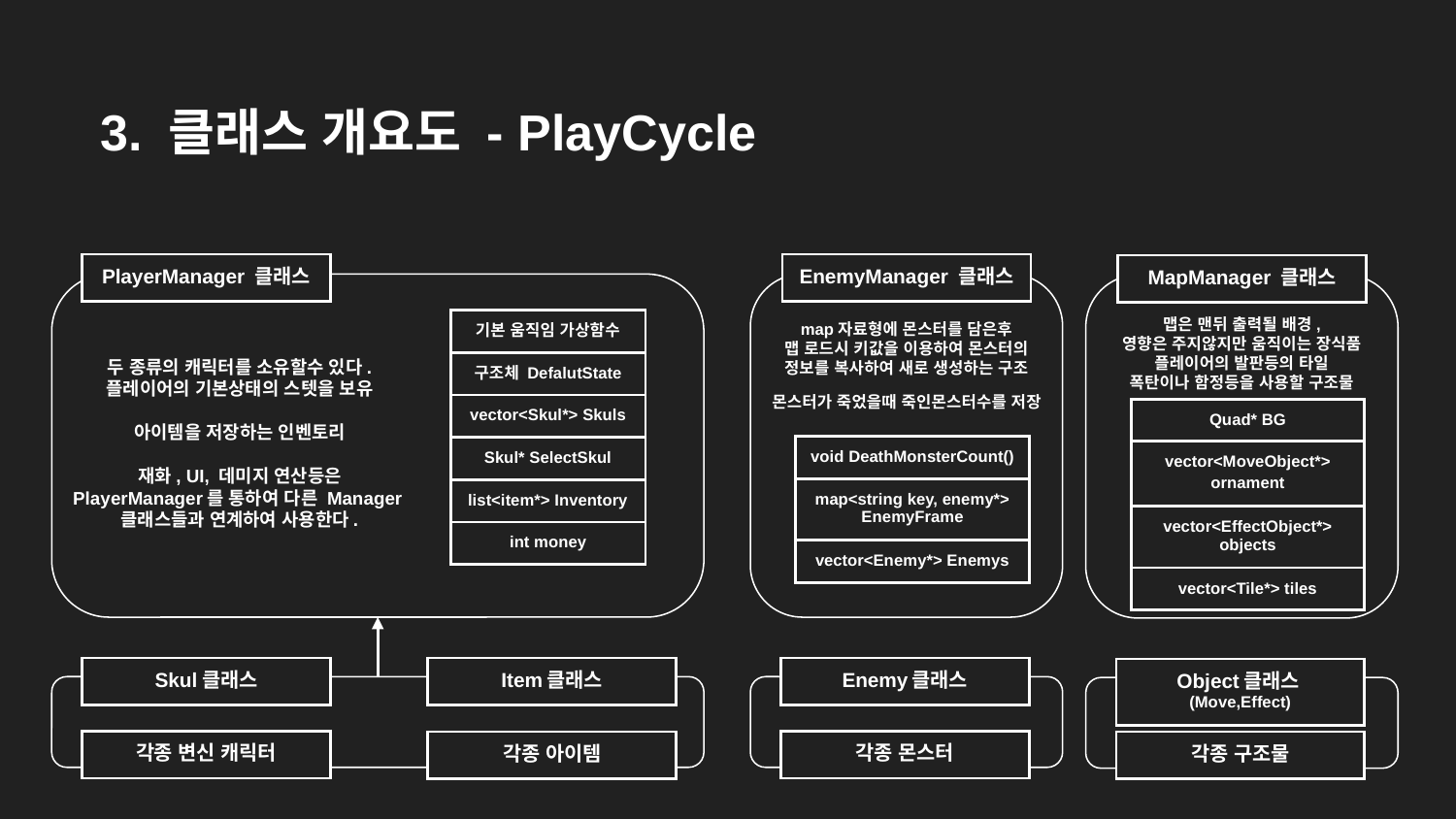

3. 클래스 개요도 - PlayCycle
| PlayerManager 클래스 |
| --- |
| EnemyManager 클래스 |
| --- |
| MapManager 클래스 |
| --- |

맵은 맨뒤 출력될 배경,
영향은 주지않지만 움직이는 장식품
플레이어의 발판등의 타일
폭탄이나 함정등을 사용할 구조물
map자료형에 몬스터를 담은후
맵 로드시 키값을 이용하여 몬스터의 정보를 복사하여 새로 생성하는 구조
| 기본 움직임 가상함수 |
| --- |
| 구조체 DefalutState |
| vector<Skul\*> Skuls |
| Skul\* SelectSkul |
| list<item\*> Inventory |
| int money |
두 종류의 캐릭터를 소유할수 있다.
플레이어의 기본상태의 스텟을 보유

아이템을 저장하는 인벤토리

재화, UI, 데미지 연산등은
PlayerManager를 통하여 다른 Manager클래스들과 연계하여 사용한다.

몬스터가 죽었을때 죽인몬스터수를 저장
| Quad\* BG |
| --- |
| vector<MoveObject\*> ornament |
| vector<EffectObject\*> objects |
| vector<Tile\*> tiles |
| void DeathMonsterCount() |
| --- |
| map<string key, enemy\*> EnemyFrame |
| vector<Enemy\*> Enemys |
| Enemy클래스 |
| --- |
| Skul클래스 |
| --- |
| Item클래스 |
| --- |
| Object클래스(Move,Effect) |
| --- |

| 각종 몬스터 |
| --- |
| 각종 변신 캐릭터 |
| --- |
| 각종 구조물 |
| --- |
| 각종 아이템 |
| --- |